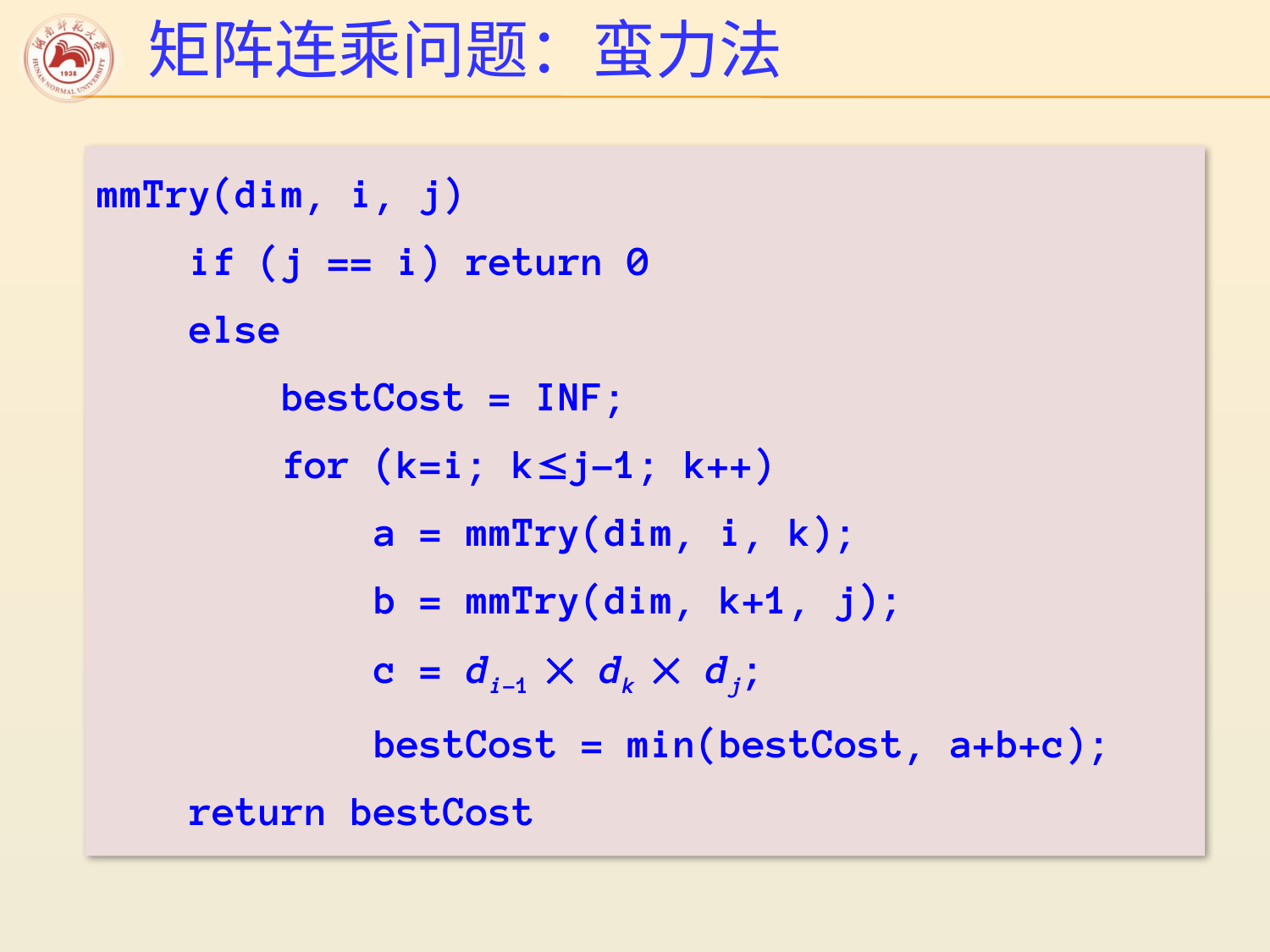

# 矩阵连乘问题：蛮力法
mmTry(dim, i, j)
    if (j == i) return 0
    else
        bestCost = INF;
        for (k=i; k≤j-1; k++)
            a = mmTry(dim, i, k);
            b = mmTry(dim, k+1, j);
            c = di-1 × dk × dj;
            bestCost = min(bestCost, a+b+c);
    return bestCost